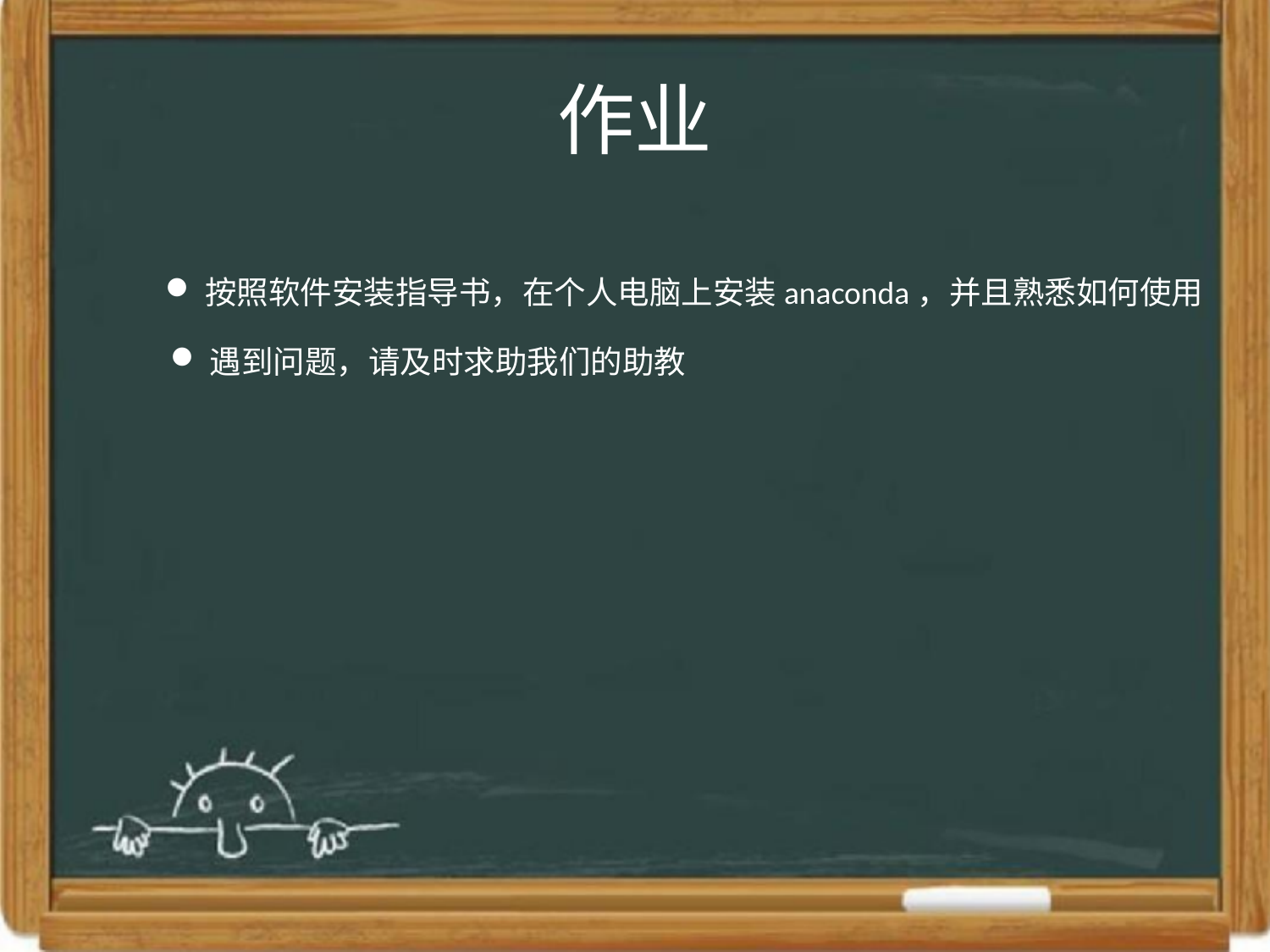

# 作业
按照软件安装指导书，在个人电脑上安装anaconda，并且熟悉如何使用
遇到问题，请及时求助我们的助教